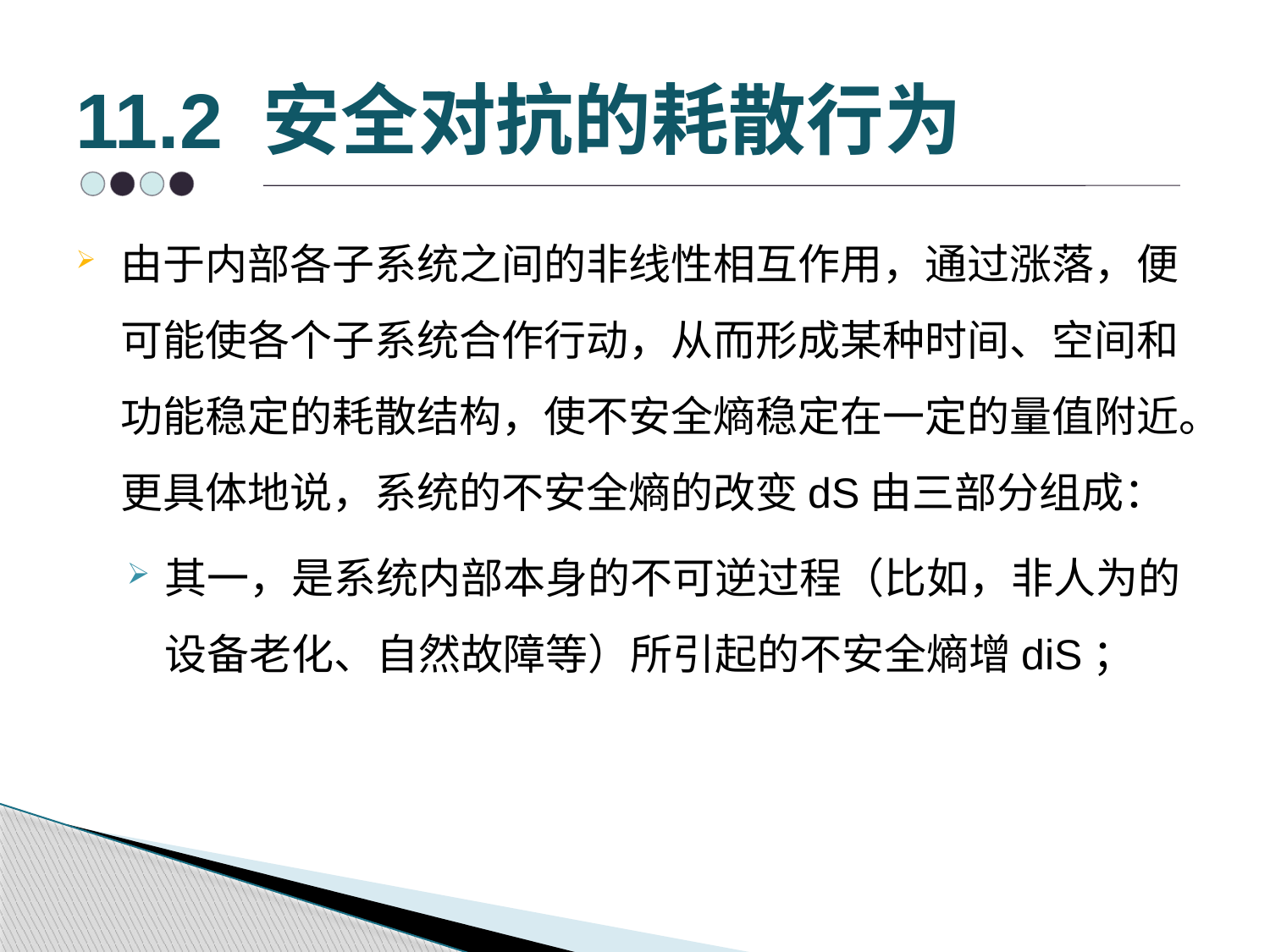

# 11.2 安全对抗的耗散行为

由于内部各子系统之间的非线性相互作用，通过涨落，便可能使各个子系统合作行动，从而形成某种时间、空间和功能稳定的耗散结构，使不安全熵稳定在一定的量值附近。更具体地说，系统的不安全熵的改变dS由三部分组成：
其一，是系统内部本身的不可逆过程（比如，非人为的设备老化、自然故障等）所引起的不安全熵增diS；